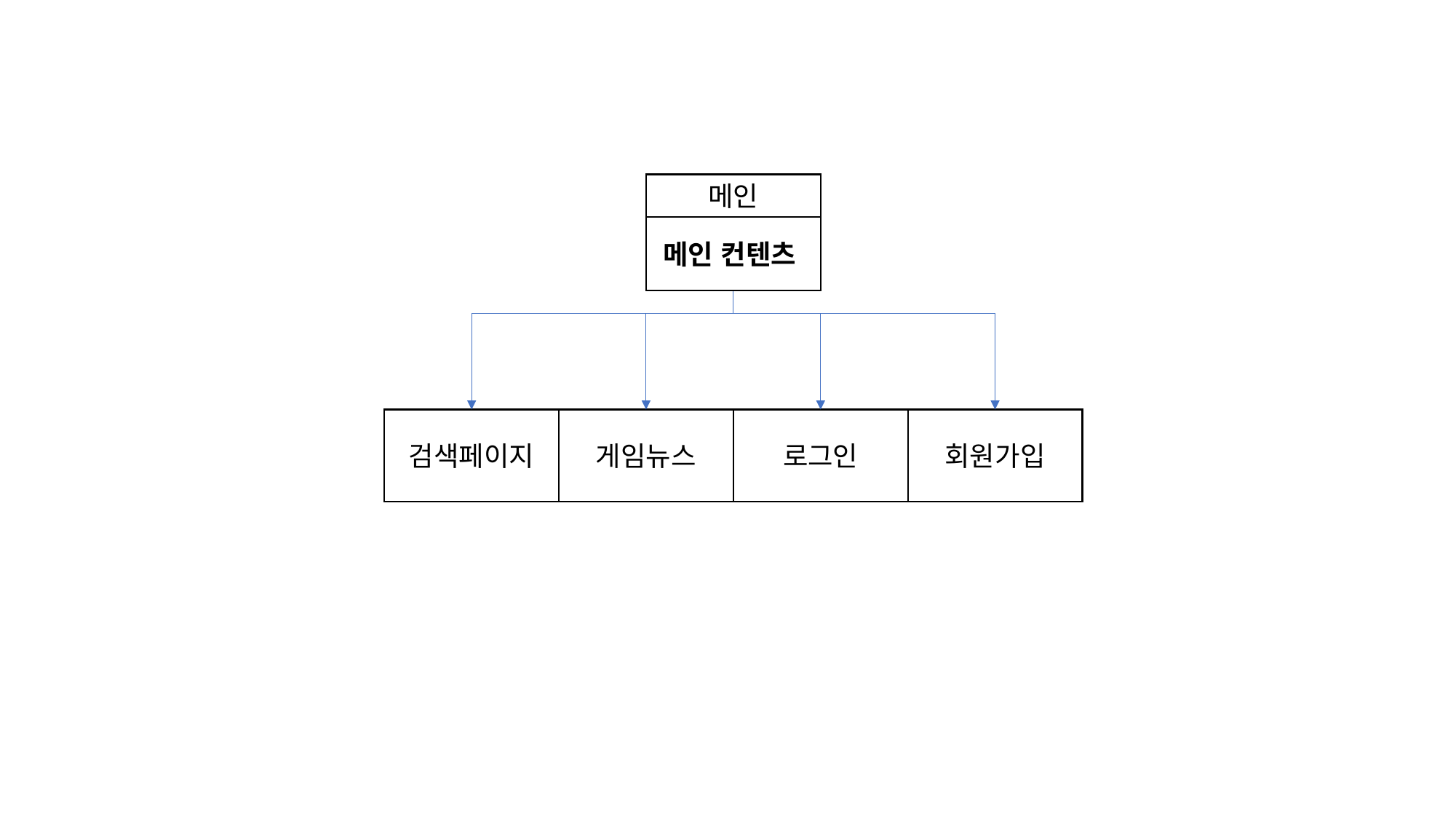

메인
메인 컨텐츠
검색페이지
게임뉴스
로그인
회원가입